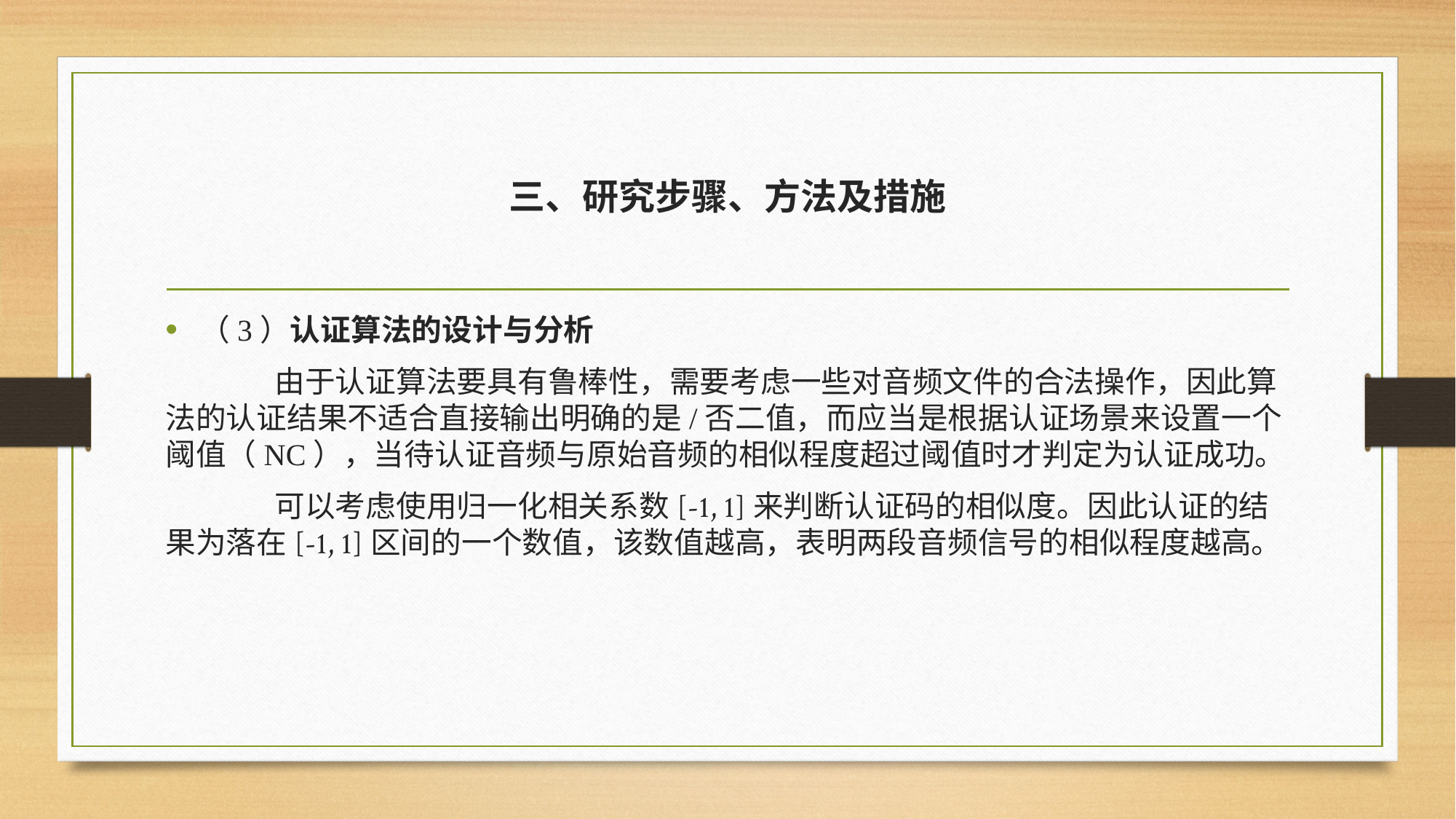

# 三、研究步骤、方法及措施
（3）认证算法的设计与分析
	由于认证算法要具有鲁棒性，需要考虑一些对音频文件的合法操作，因此算法的认证结果不适合直接输出明确的是/否二值，而应当是根据认证场景来设置一个阈值（NC），当待认证音频与原始音频的相似程度超过阈值时才判定为认证成功。
	可以考虑使用归一化相关系数[-1, 1]来判断认证码的相似度。因此认证的结果为落在[-1, 1]区间的一个数值，该数值越高，表明两段音频信号的相似程度越高。